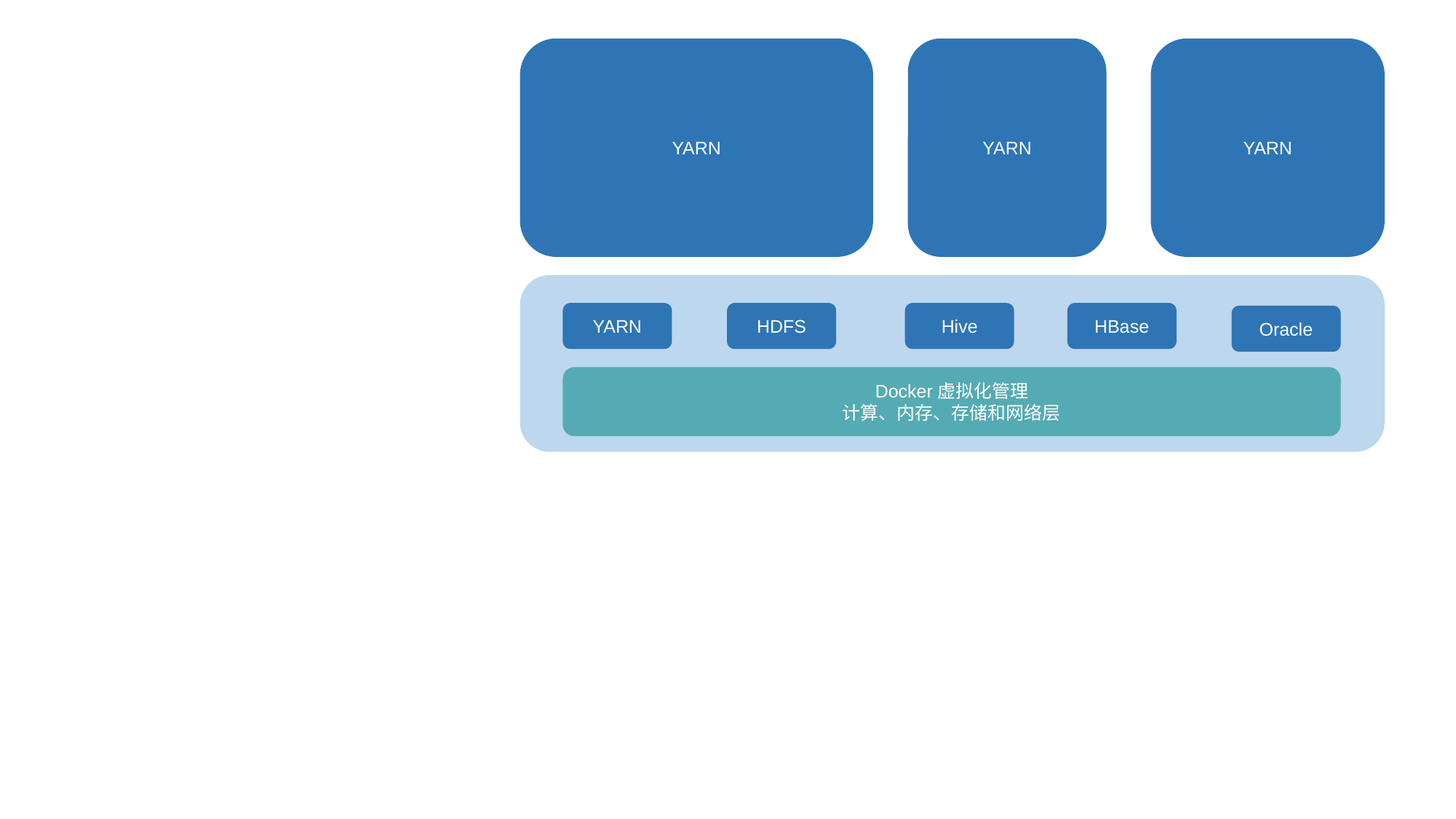

YARN
YARN
YARN

HDFS
Hive
HBase
YARN
Oracle
Docker虚拟化管理
计算、内存、存储和网络层